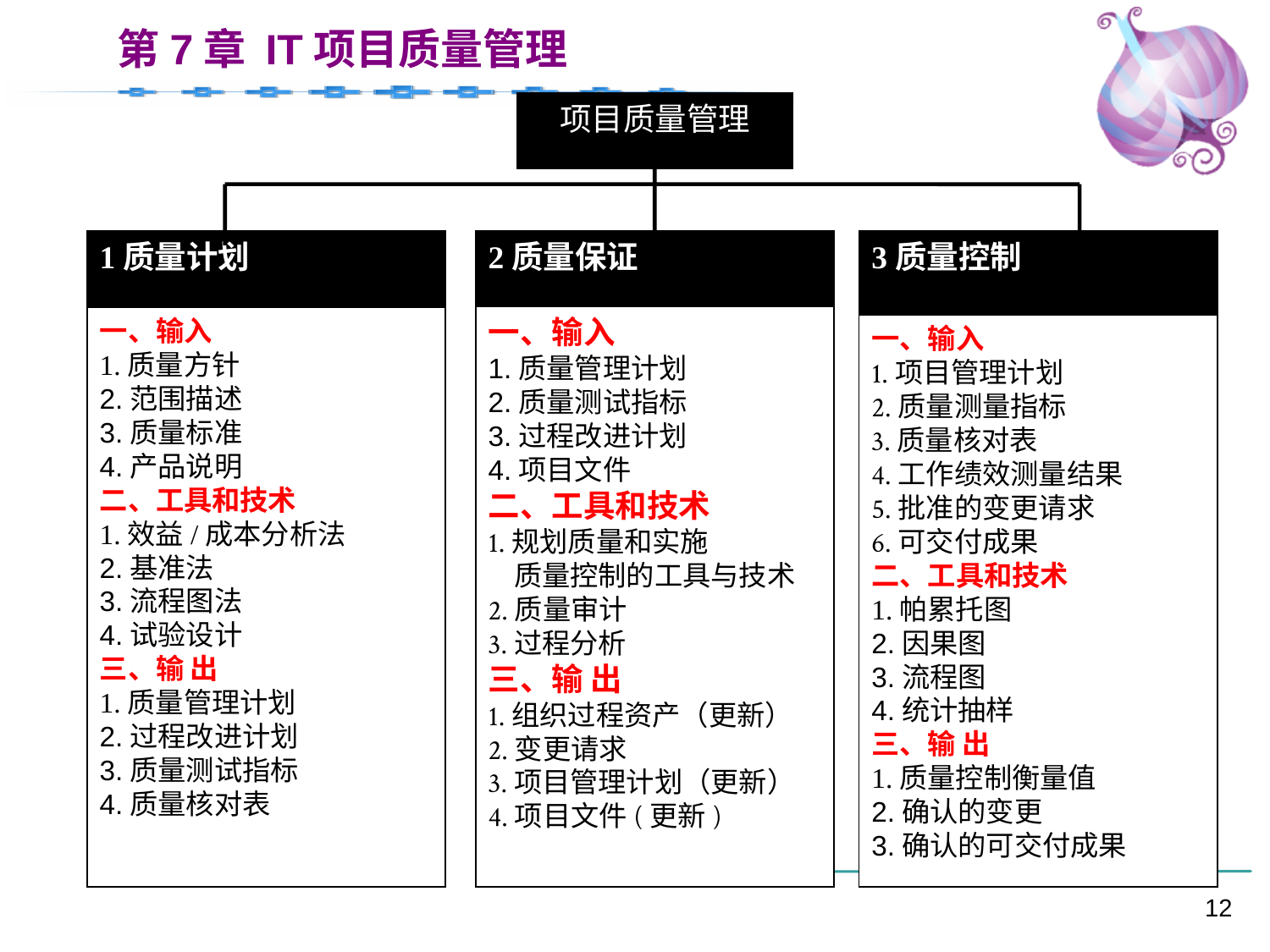

项目质量管理

1质量计划
2质量保证
3质量控制
一、输入
1.项目管理计划
2.质量测量指标
3.质量核对表
4.工作绩效测量结果
5.批准的变更请求
6.可交付成果
二、工具和技术
1.帕累托图
2.因果图
3.流程图
4.统计抽样
三、输 出
1.质量控制衡量值
2.确认的变更
3.确认的可交付成果

一、输入
1.质量管理计划
2.质量测试指标
3.过程改进计划
4.项目文件
二、工具和技术
1.规划质量和实施
   质量控制的工具与技术
2.质量审计
3.过程分析
三、输 出
1.组织过程资产（更新）
2.变更请求
3.项目管理计划（更新）
4.项目文件(更新)

一、输入
1.质量方针
2.范围描述
3.质量标准
4.产品说明
二、工具和技术
1.效益/成本分析法
2.基准法
3.流程图法
4.试验设计
三、输 出
1.质量管理计划
2.过程改进计划
3.质量测试指标
4.质量核对表

12